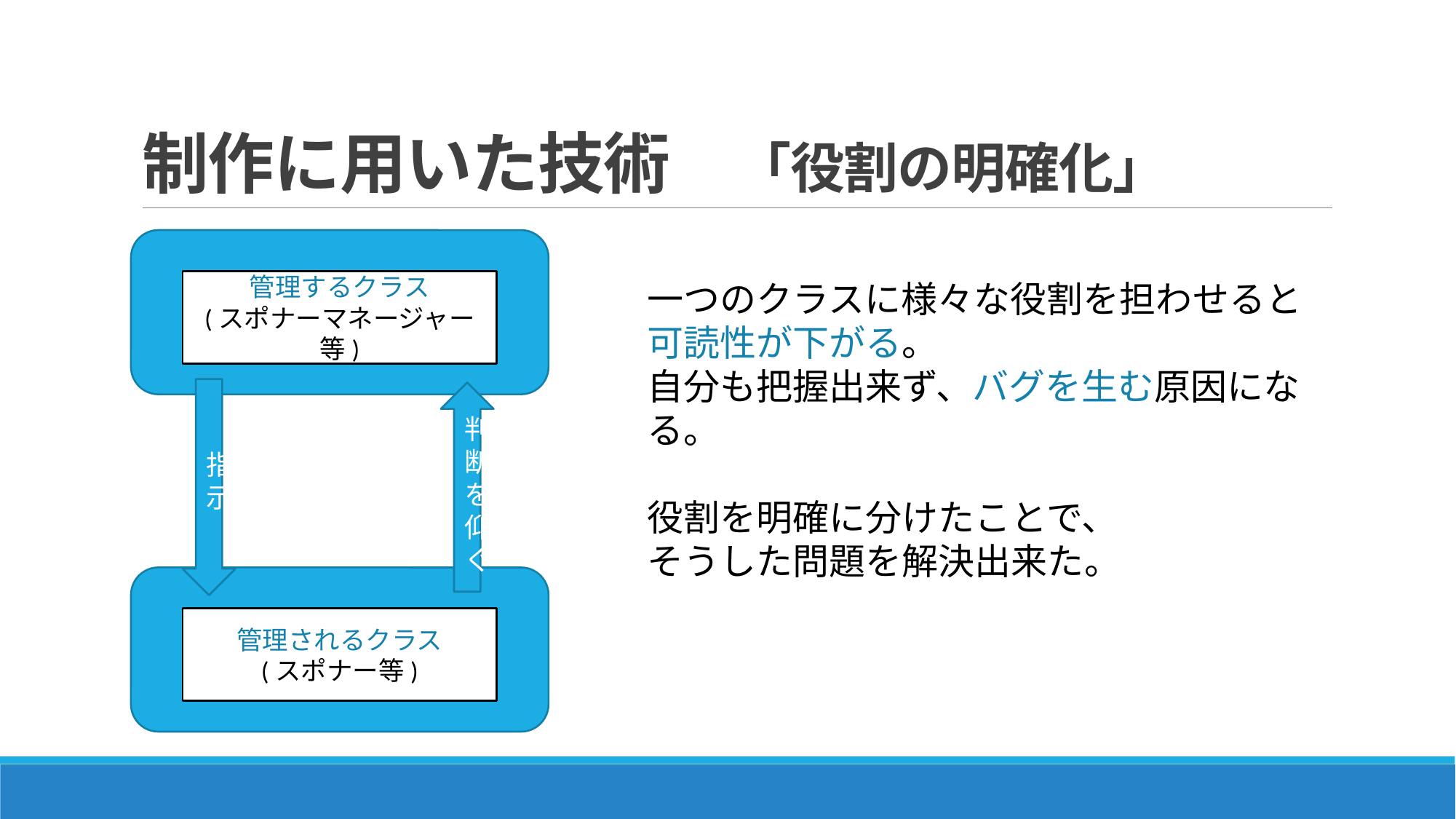

# 制作に用いた技術　「役割の明確化」

管理するクラス
(スポナーマネージャー等)
一つのクラスに様々な役割を担わせると
可読性が下がる。
自分も把握出来ず、バグを生む原因になる。

役割を明確に分けたことで、
そうした問題を解決出来た。
指示
判断を仰ぐ

管理されるクラス
(スポナー等)